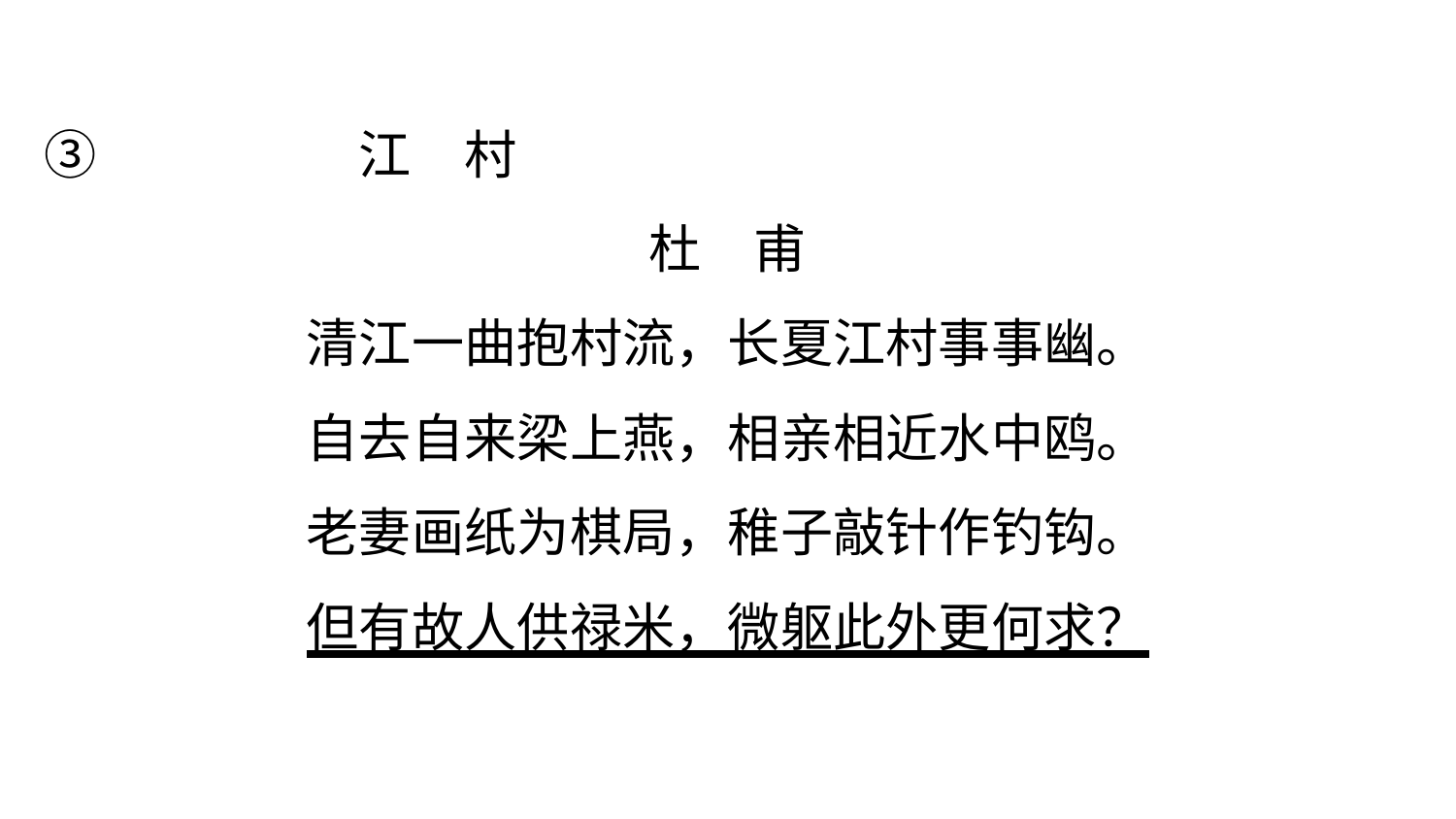

③                     江　村
杜　甫
清江一曲抱村流，长夏江村事事幽。
自去自来梁上燕，相亲相近水中鸥。
老妻画纸为棋局，稚子敲针作钓钩。
但有故人供禄米，微躯此外更何求？